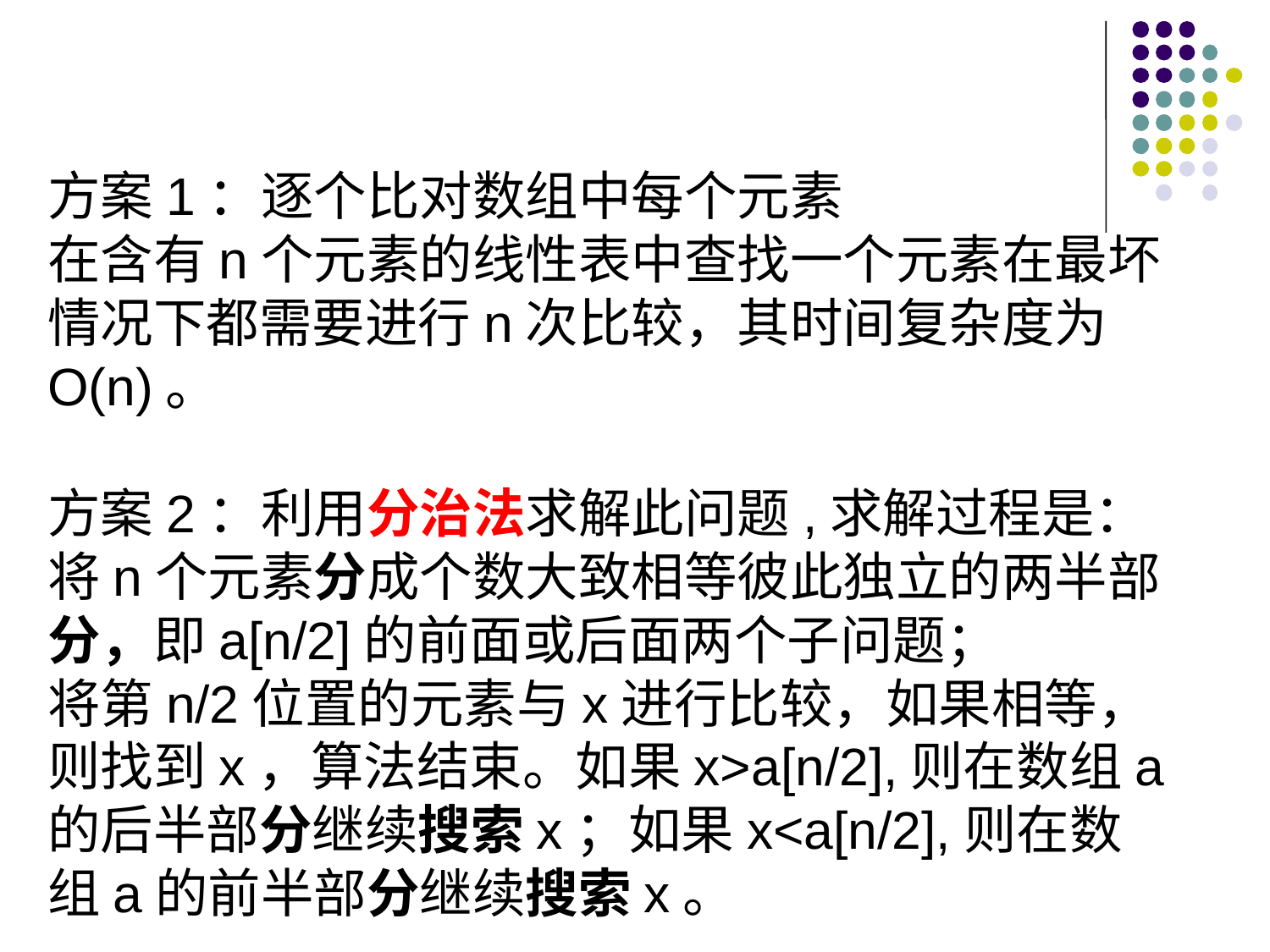

方案1：逐个比对数组中每个元素
在含有n个元素的线性表中查找一个元素在最坏情况下都需要进行n次比较，其时间复杂度为O(n)。

方案2：利用分治法求解此问题,求解过程是：
将n个元素分成个数大致相等彼此独立的两半部分，即a[n/2]的前面或后面两个子问题；
将第n/2位置的元素与x进行比较，如果相等，则找到x，算法结束。如果x>a[n/2],则在数组a的后半部分继续搜索x；如果x<a[n/2],则在数组a的前半部分继续搜索x。